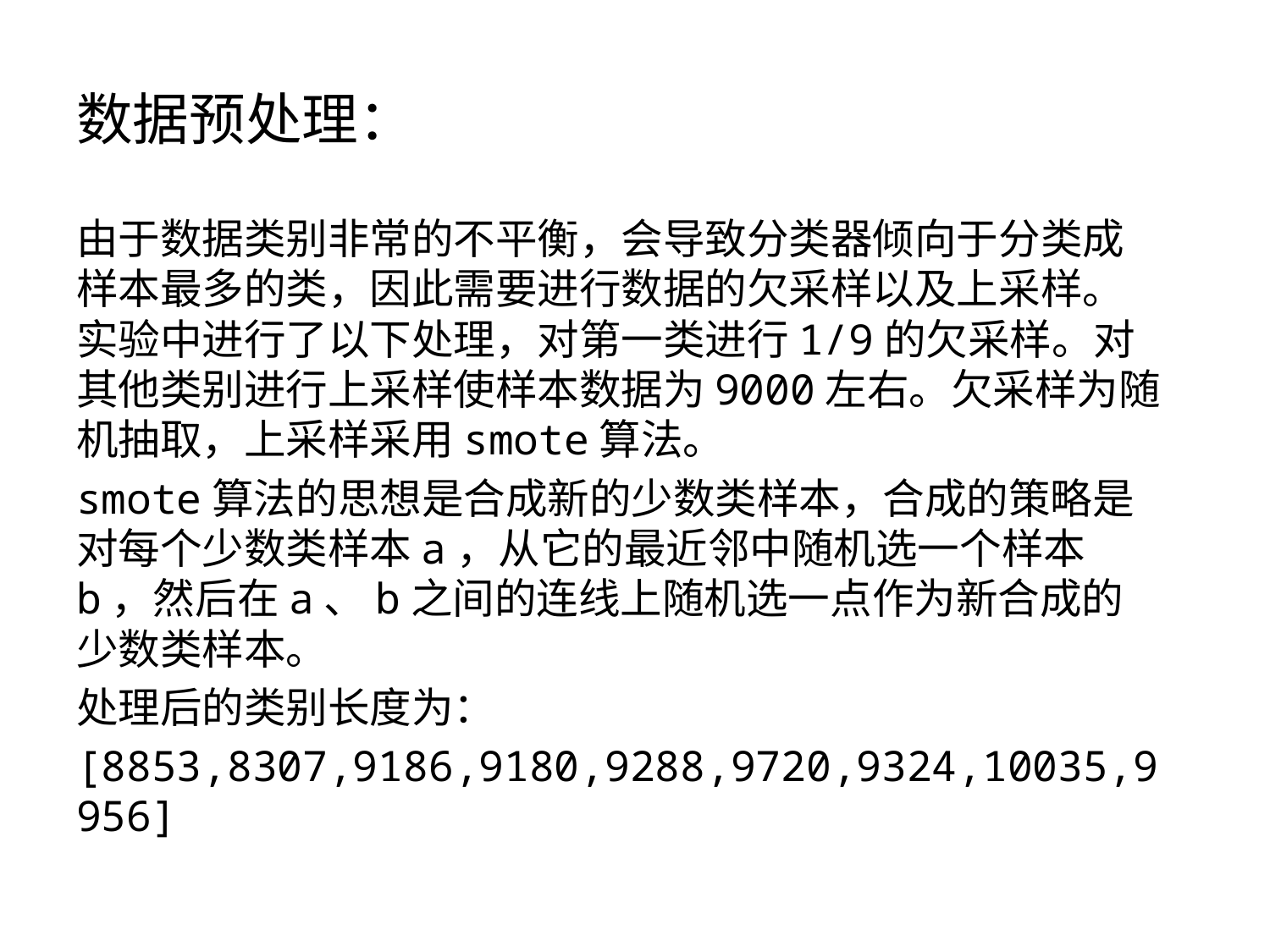

# 数据预处理：
由于数据类别非常的不平衡，会导致分类器倾向于分类成样本最多的类，因此需要进行数据的欠采样以及上采样。实验中进行了以下处理，对第一类进行1/9的欠采样。对其他类别进行上采样使样本数据为9000左右。欠采样为随机抽取，上采样采用smote算法。
smote算法的思想是合成新的少数类样本，合成的策略是对每个少数类样本a，从它的最近邻中随机选一个样本b，然后在a、b之间的连线上随机选一点作为新合成的少数类样本。
处理后的类别长度为：
[8853,8307,9186,9180,9288,9720,9324,10035,9956]